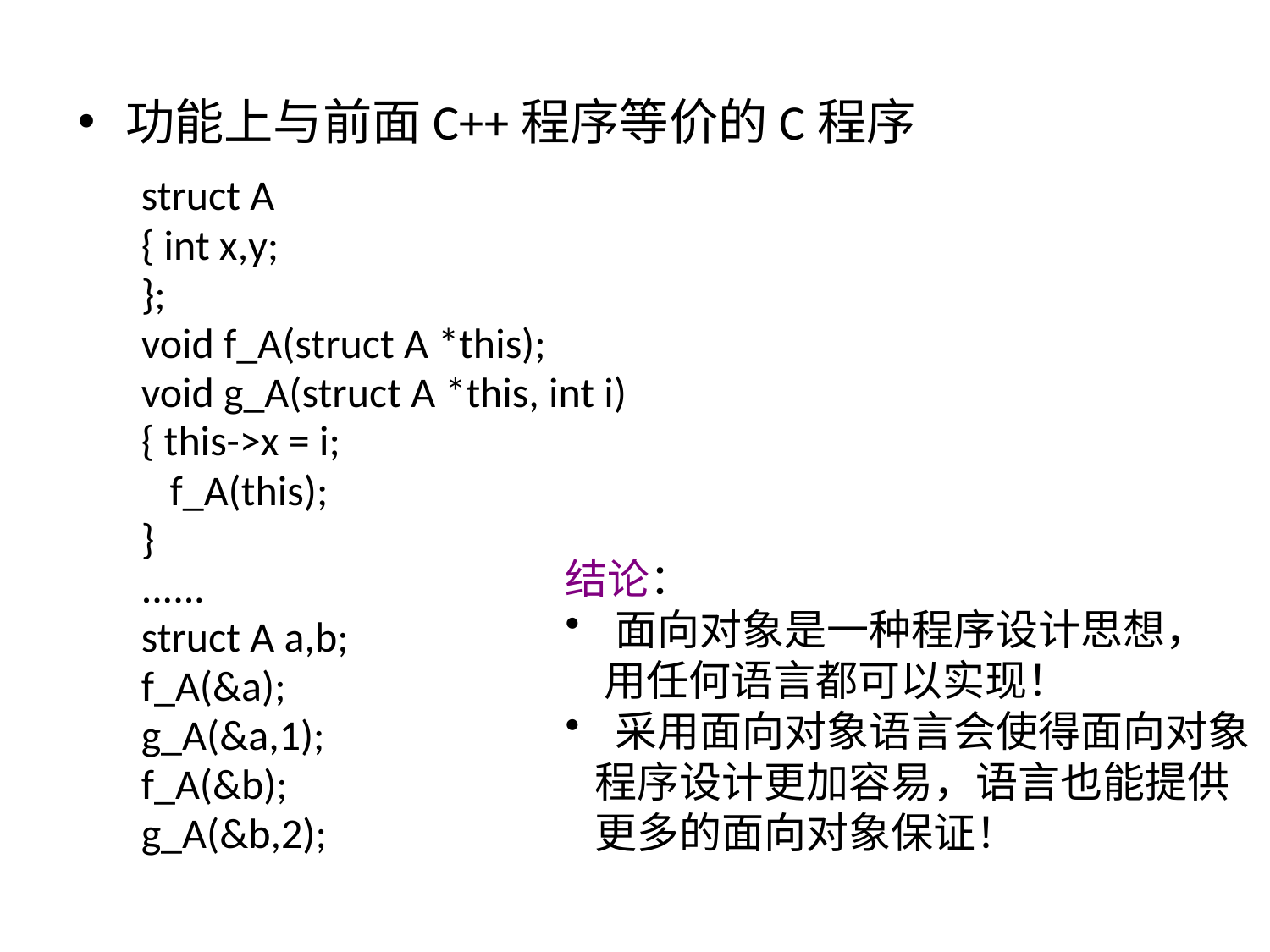

功能上与前面C++程序等价的C程序
struct A
{ int x,y;
};
void f_A(struct A *this);
void g_A(struct A *this, int i)
{ this->x = i;
   f_A(this);
}
......
struct A a,b;
f_A(&a);
g_A(&a,1);
f_A(&b);
g_A(&b,2);
结论：
 面向对象是一种程序设计思想，
   用任何语言都可以实现！
 采用面向对象语言会使得面向对象
  程序设计更加容易，语言也能提供
  更多的面向对象保证！